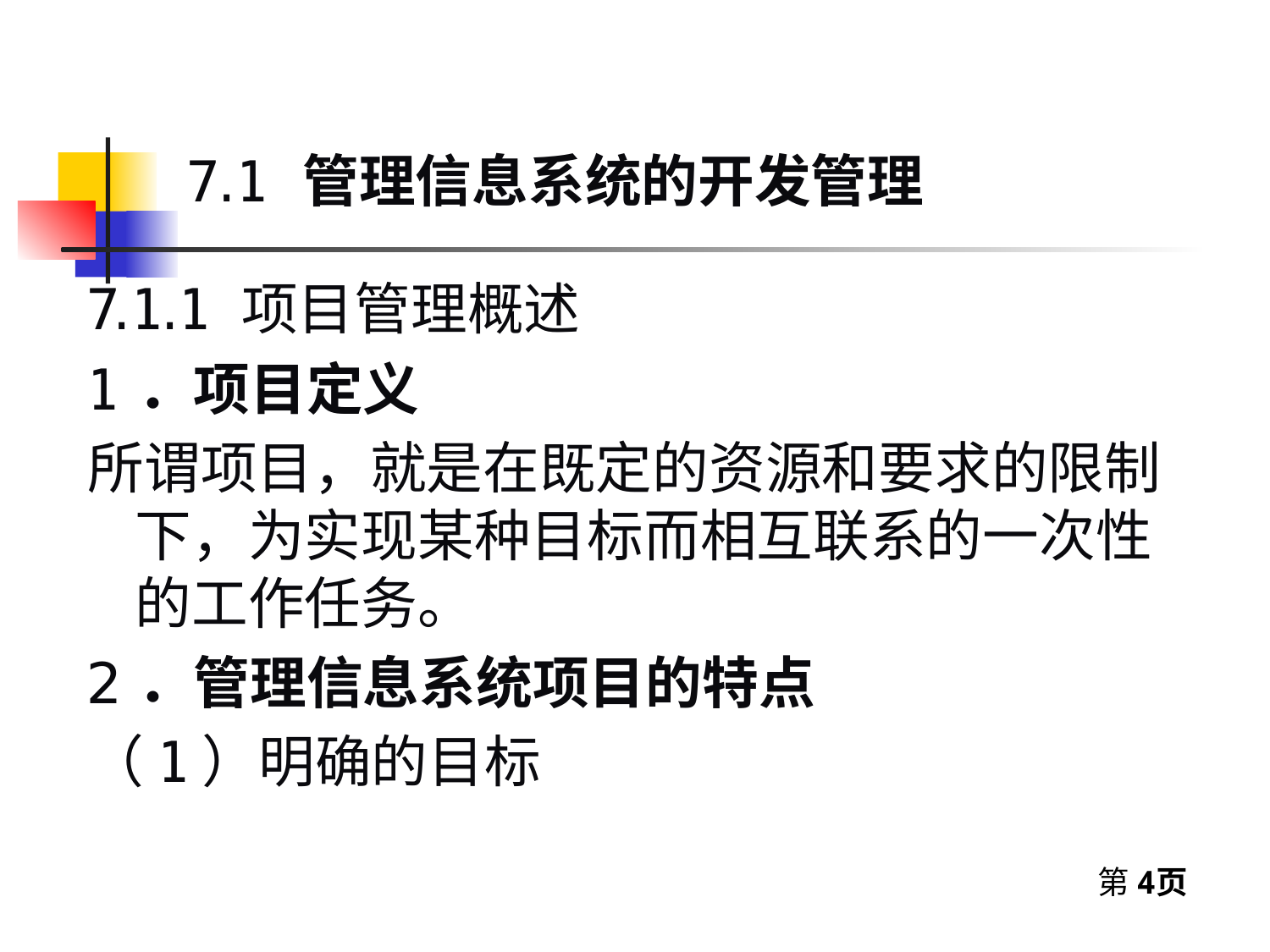

7.1 管理信息系统的开发管理
7.1.1 项目管理概述
1．项目定义
所谓项目，就是在既定的资源和要求的限制下，为实现某种目标而相互联系的一次性的工作任务。
2．管理信息系统项目的特点
（1）明确的目标